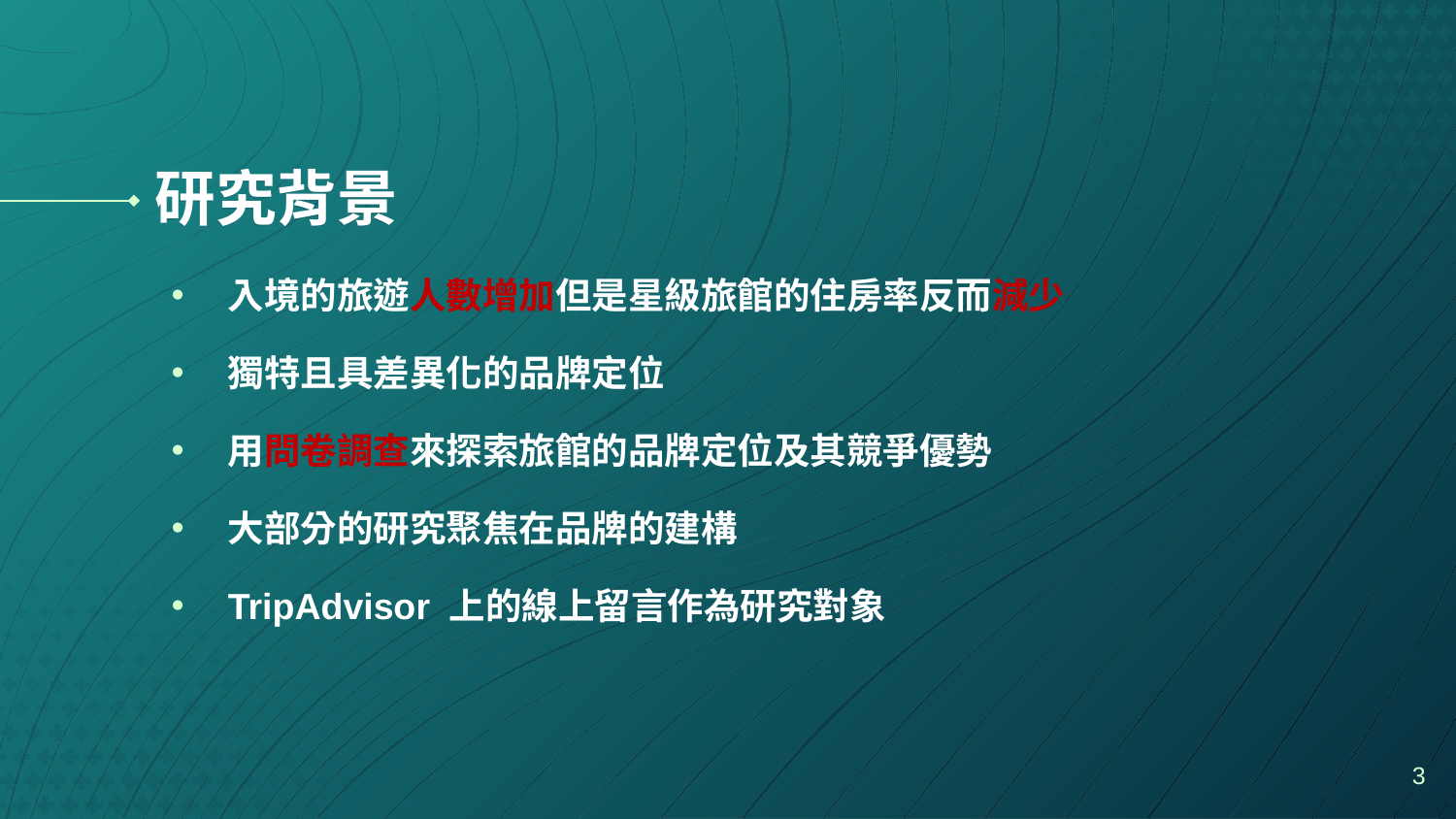

# 研究背景
入境的旅遊人數增加但是星級旅館的住房率反而減少
獨特且具差異化的品牌定位
用問卷調查來探索旅館的品牌定位及其競爭優勢
大部分的研究聚焦在品牌的建構
TripAdvisor 上的線上留言作為研究對象
3